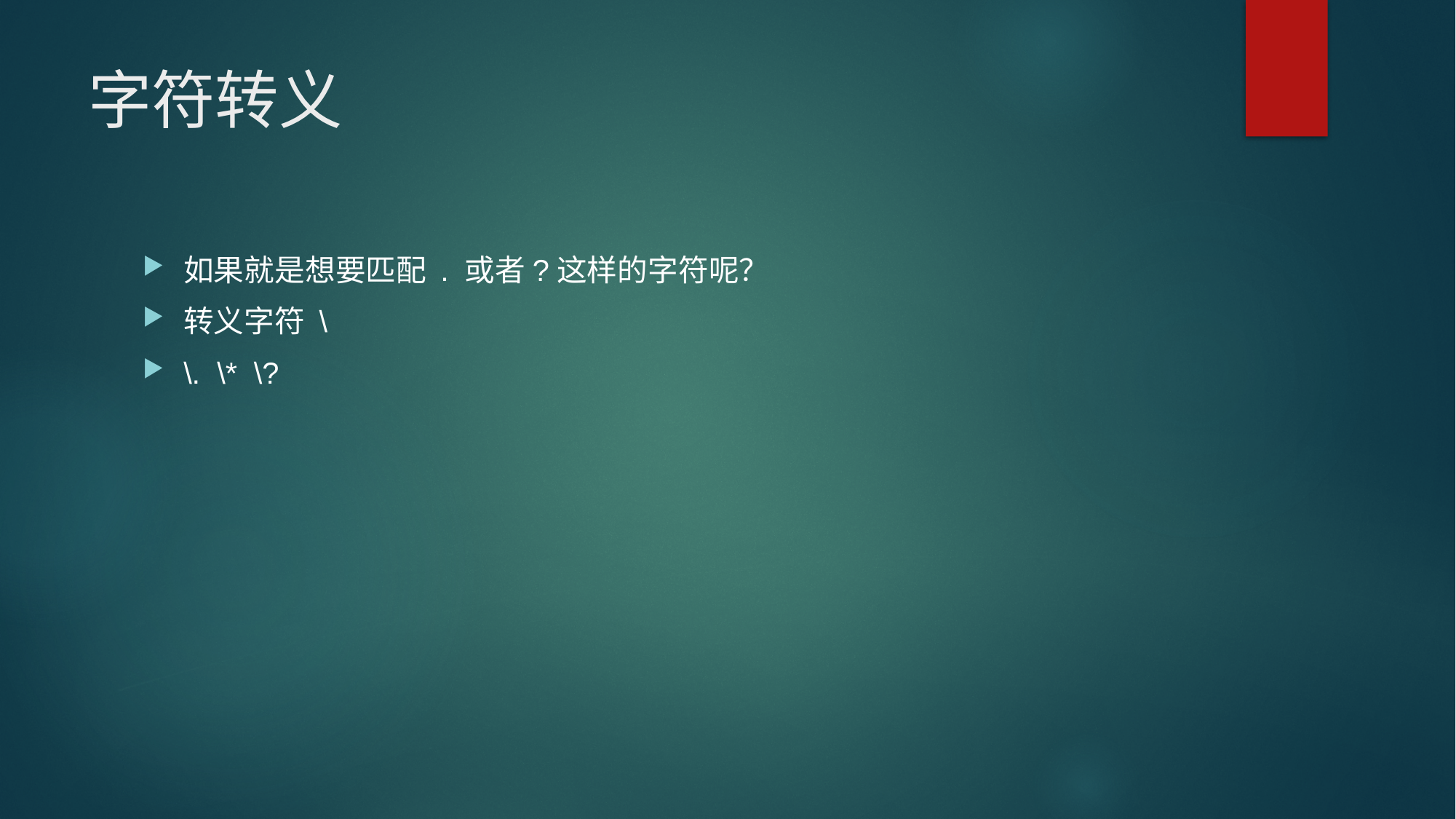

# 字符转义
如果就是想要匹配 . 或者?这样的字符呢？
转义字符 \
\.  \*  \?